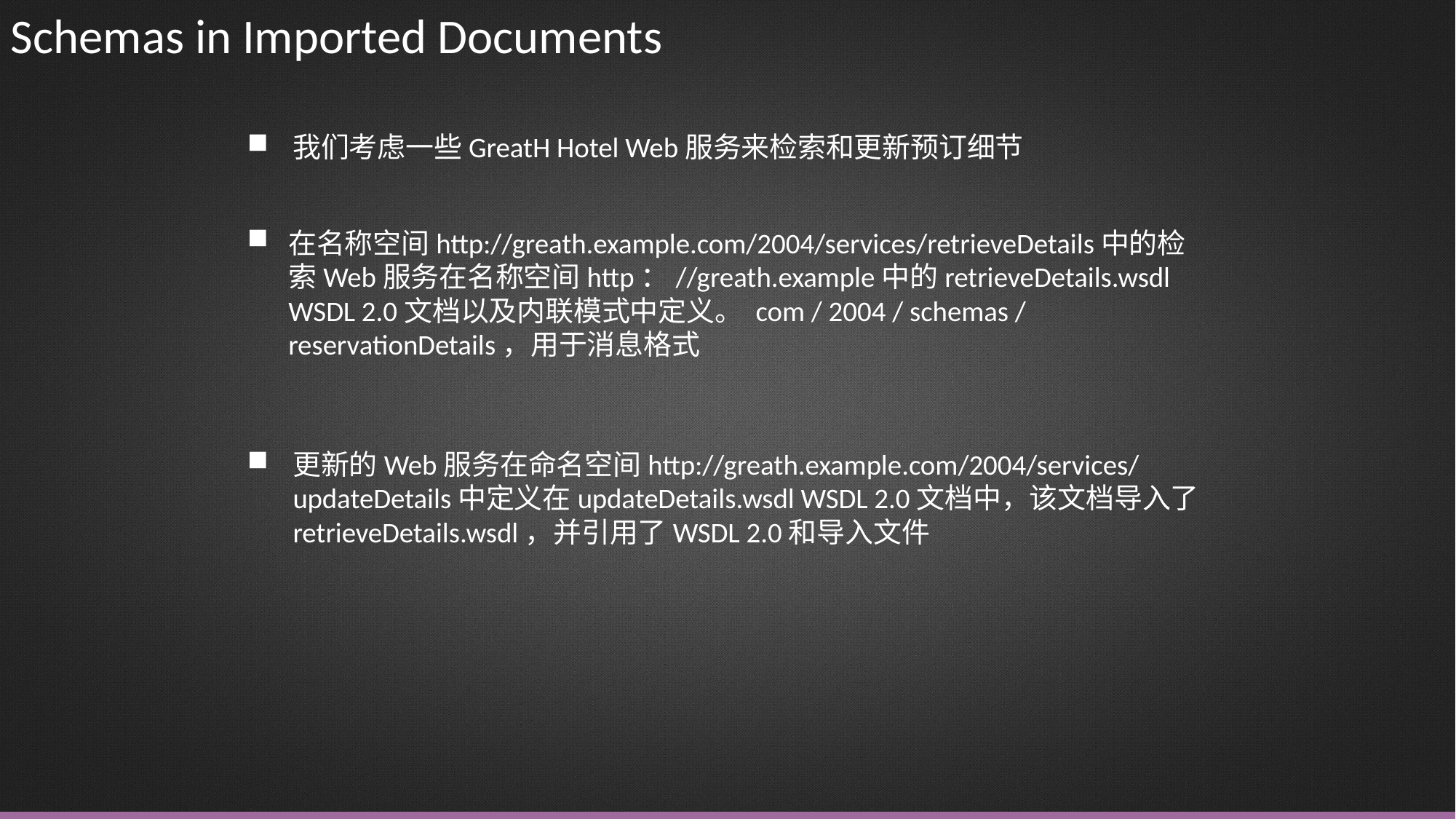

Schemas in Imported Documents

我们考虑一些GreatH Hotel Web服务来检索和更新预订细节
在名称空间http://greath.example.com/2004/services/retrieveDetails中的检索Web服务在名称空间http：//greath.example中的retrieveDetails.wsdl WSDL 2.0文档以及内联模式中定义。 com / 2004 / schemas / reservationDetails，用于消息格式
更新的Web服务在命名空间http://greath.example.com/2004/services/updateDetails中定义在updateDetails.wsdl WSDL 2.0文档中，该文档导入了retrieveDetails.wsdl，并引用了WSDL 2.0和导入文件